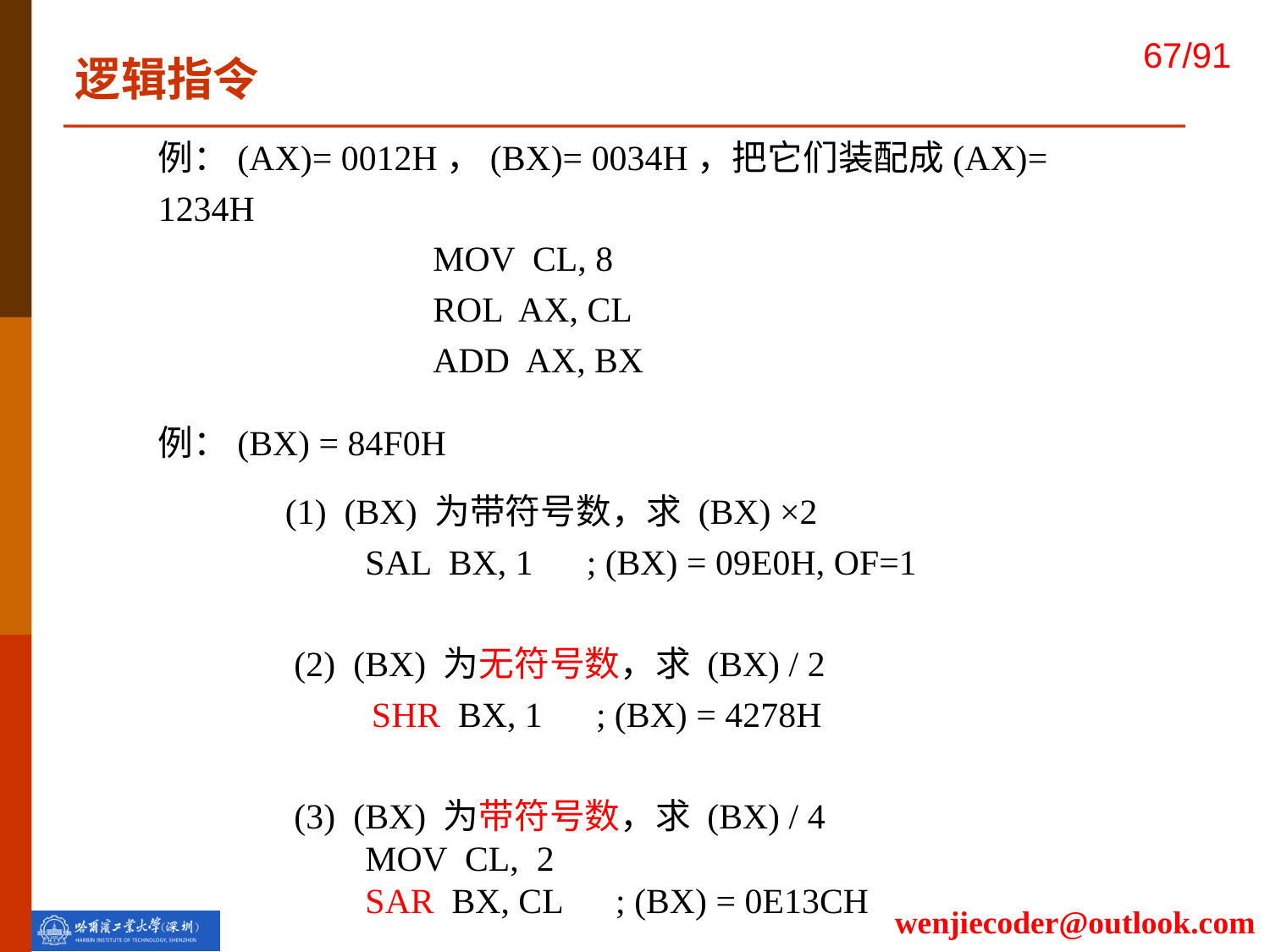

逻辑指令
例：(AX)= 0012H，(BX)= 0034H，把它们装配成(AX)= 1234H
MOV  CL, 8
ROL  AX, CL
ADD  AX, BX
例：(BX) = 84F0H
        	(1)  (BX) 为带符号数，求 (BX) ×2
	         SAL  BX, 1      ; (BX) = 09E0H, OF=1

	 (2)  (BX) 为无符号数，求 (BX) / 2
                        SHR  BX, 1      ; (BX) = 4278H

	 (3)  (BX) 为带符号数，求 (BX) / 4
          	         MOV  CL,  2
	         SAR  BX, CL      ; (BX) = 0E13CH